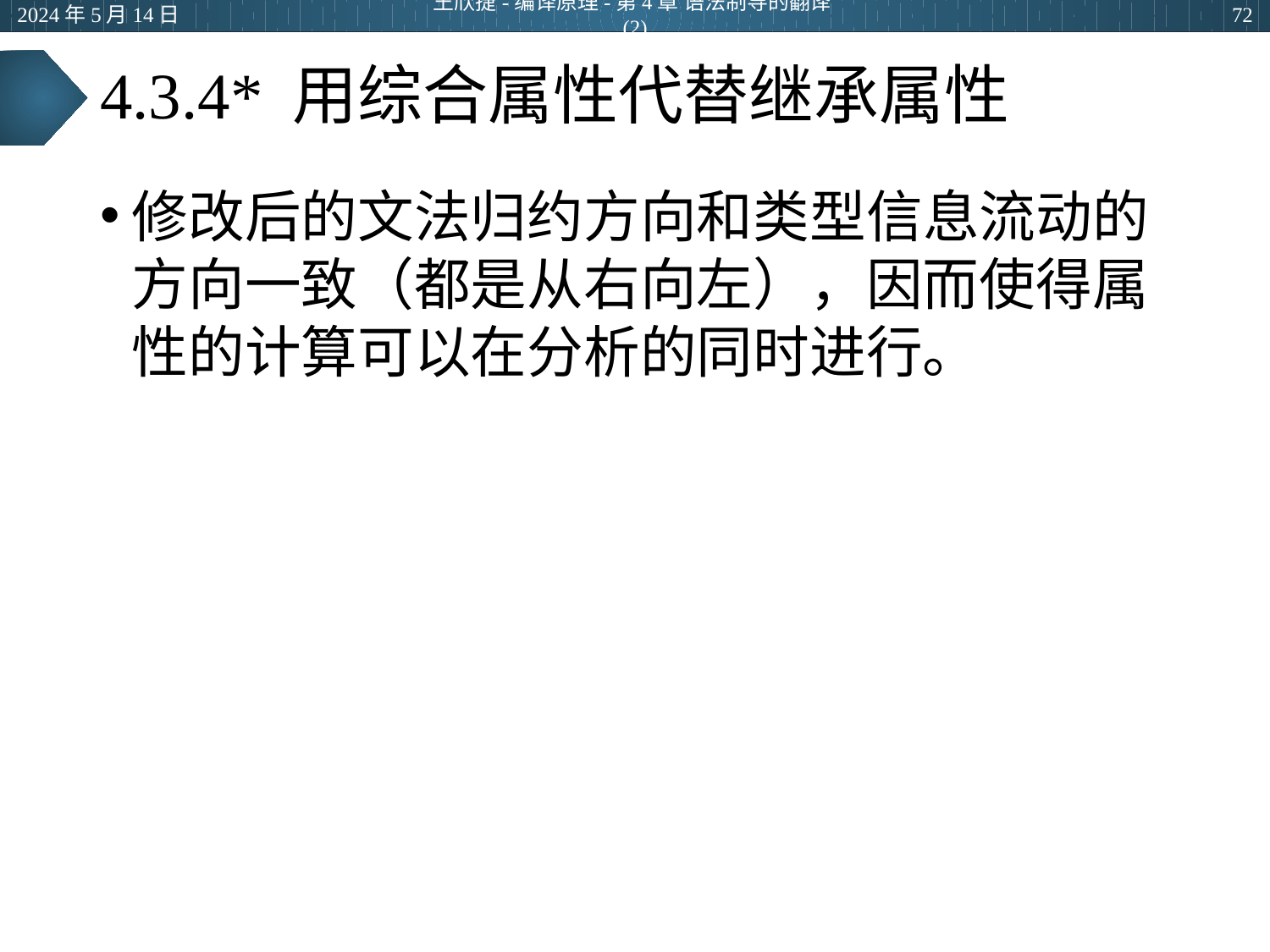

2024年5月14日
王欣捷-编译原理-第4章 语法制导的翻译(2)
72
# 4.3.4* 用综合属性代替继承属性
修改后的文法归约方向和类型信息流动的方向一致（都是从右向左），因而使得属性的计算可以在分析的同时进行。